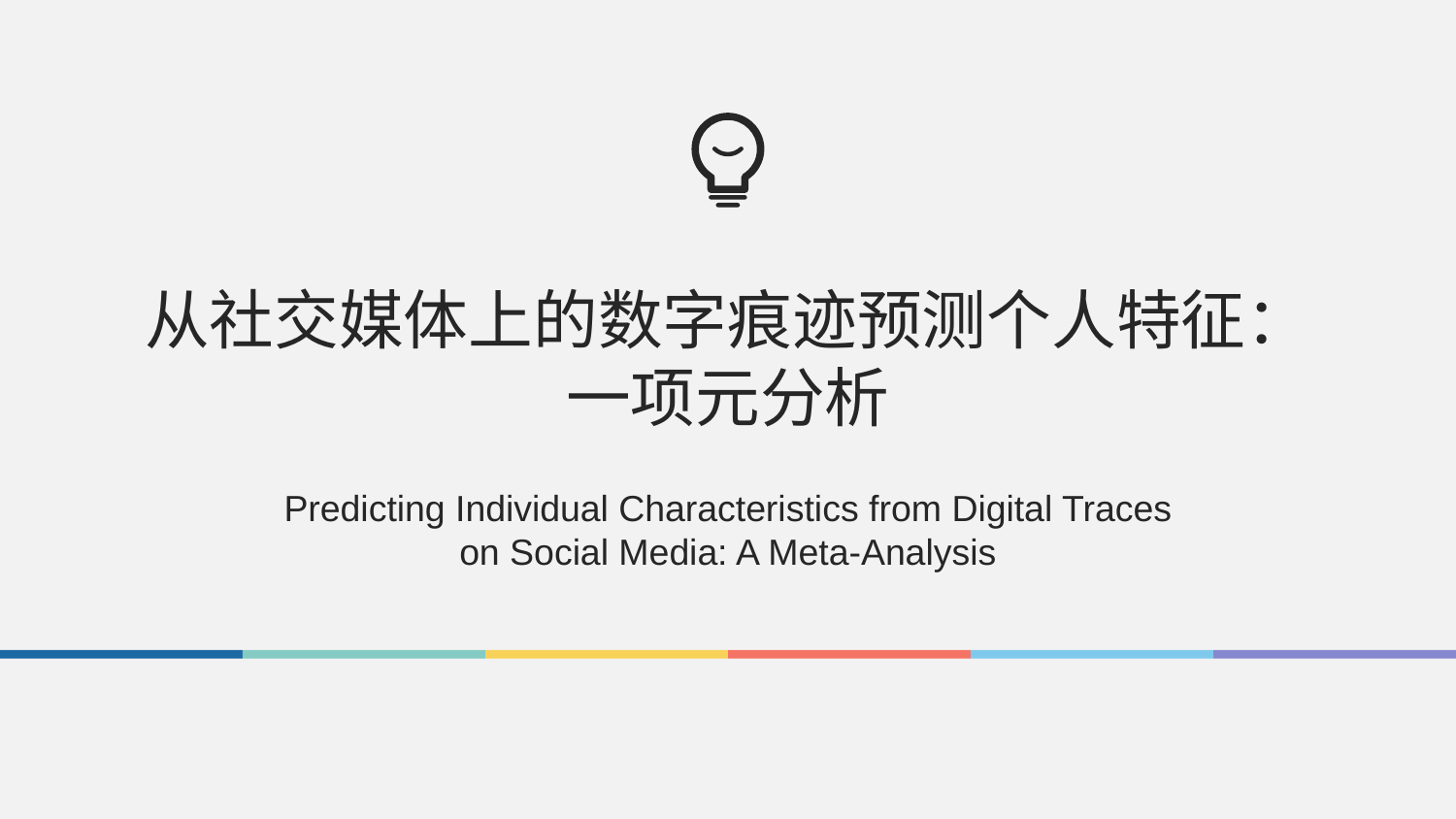

从社交媒体上的数字痕迹预测个人特征：一项元分析
Predicting Individual Characteristics from Digital Traces on Social Media: A Meta-Analysis